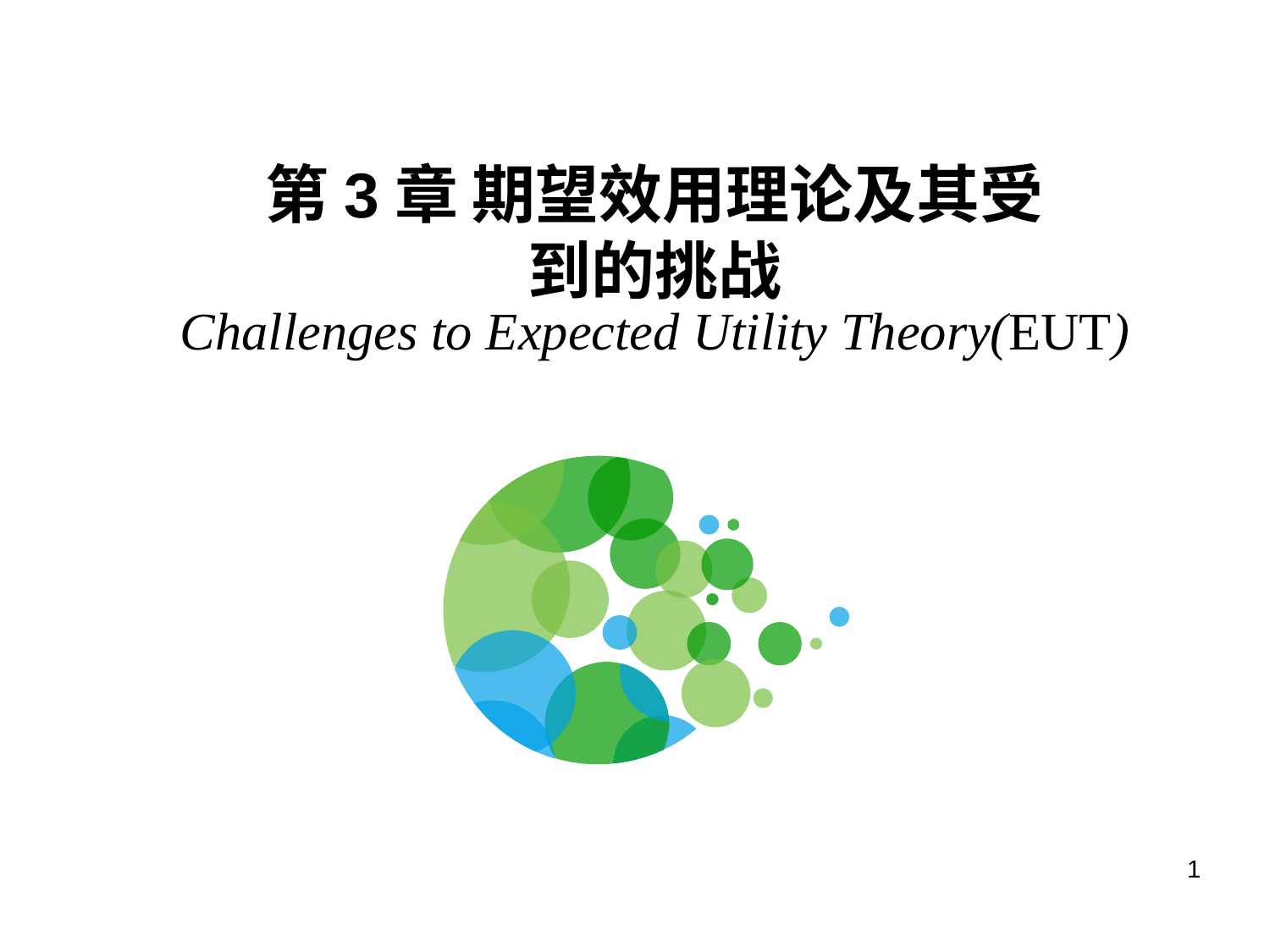

第3章 期望效用理论及其受到的挑战
Challenges to Expected Utility Theory(EUT)